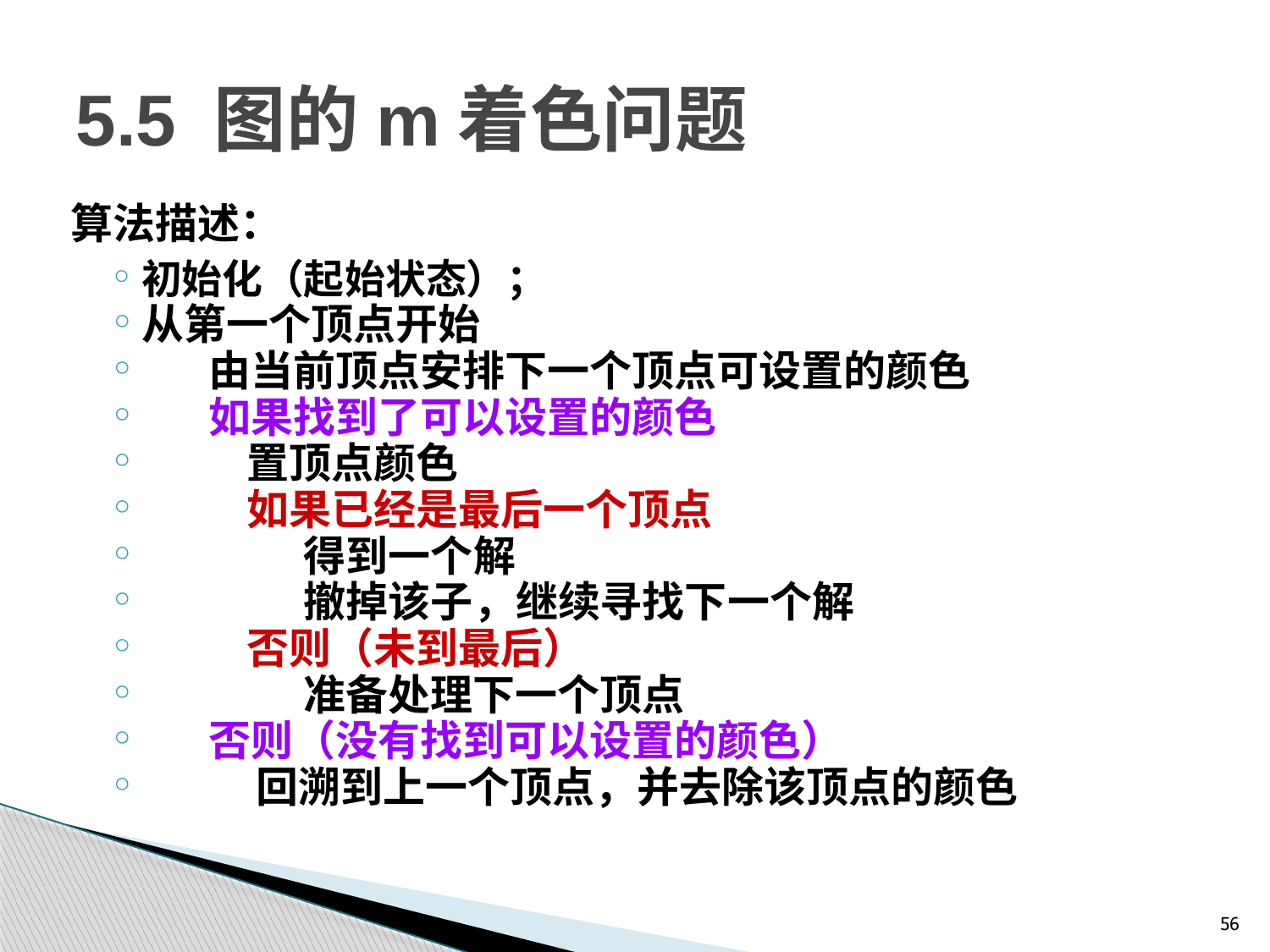

# 5.5 图的m着色问题
算法描述：
初始化（起始状态）；
从第一个顶点开始
      由当前顶点安排下一个顶点可设置的颜色
      如果找到了可以设置的颜色
          置顶点颜色
          如果已经是最后一个顶点
                得到一个解
                撤掉该子，继续寻找下一个解
          否则（未到最后）
                准备处理下一个顶点
      否则（没有找到可以设置的颜色）
           回溯到上一个顶点，并去除该顶点的颜色
56